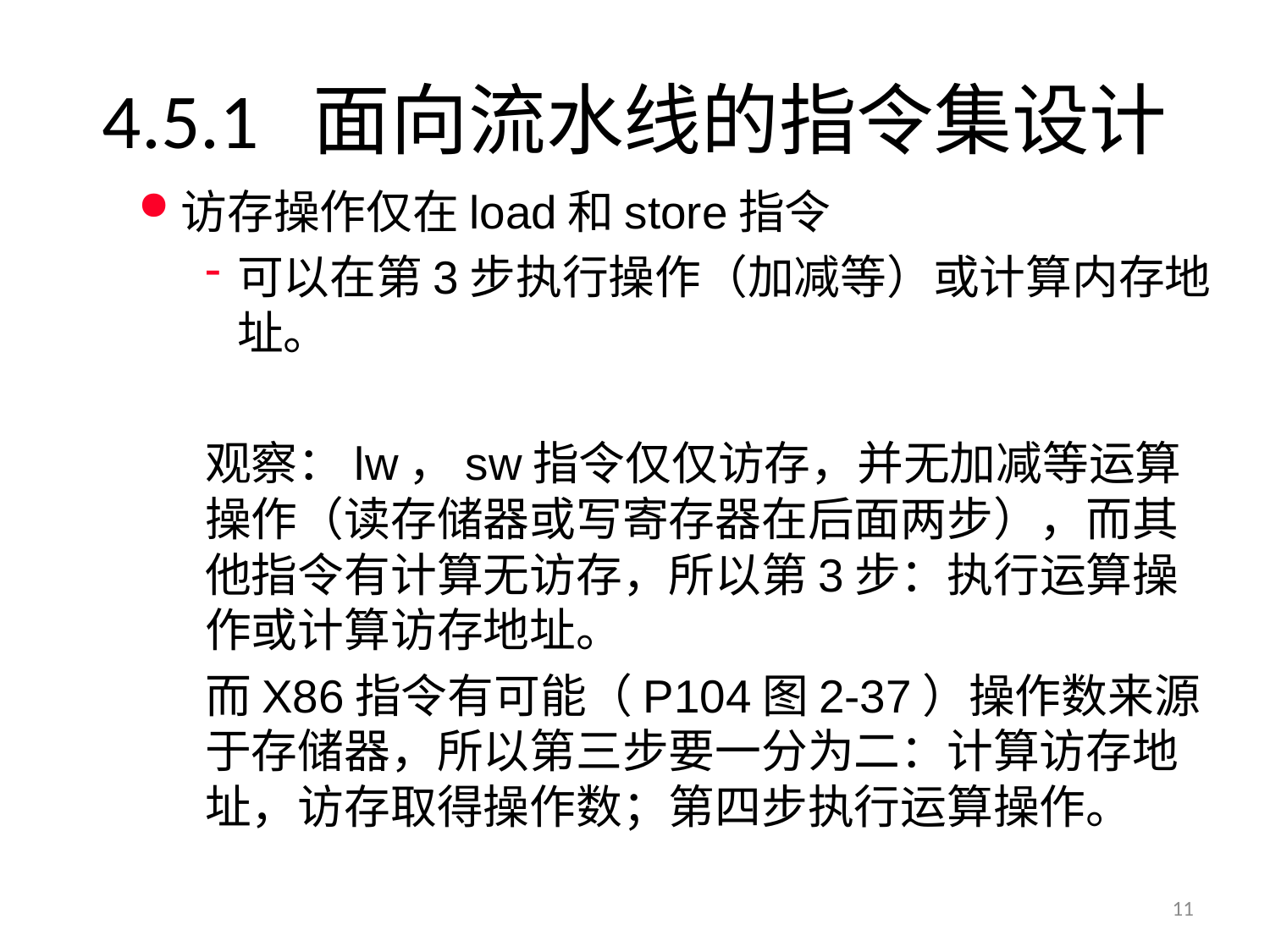

# 4.5.1  面向流水线的指令集设计
访存操作仅在load和store指令
可以在第3步执行操作（加减等）或计算内存地址。

观察：lw，sw指令仅仅访存，并无加减等运算操作（读存储器或写寄存器在后面两步），而其他指令有计算无访存，所以第3步：执行运算操作或计算访存地址。
而X86指令有可能（P104图2-37）操作数来源于存储器，所以第三步要一分为二：计算访存地址，访存取得操作数；第四步执行运算操作。
11